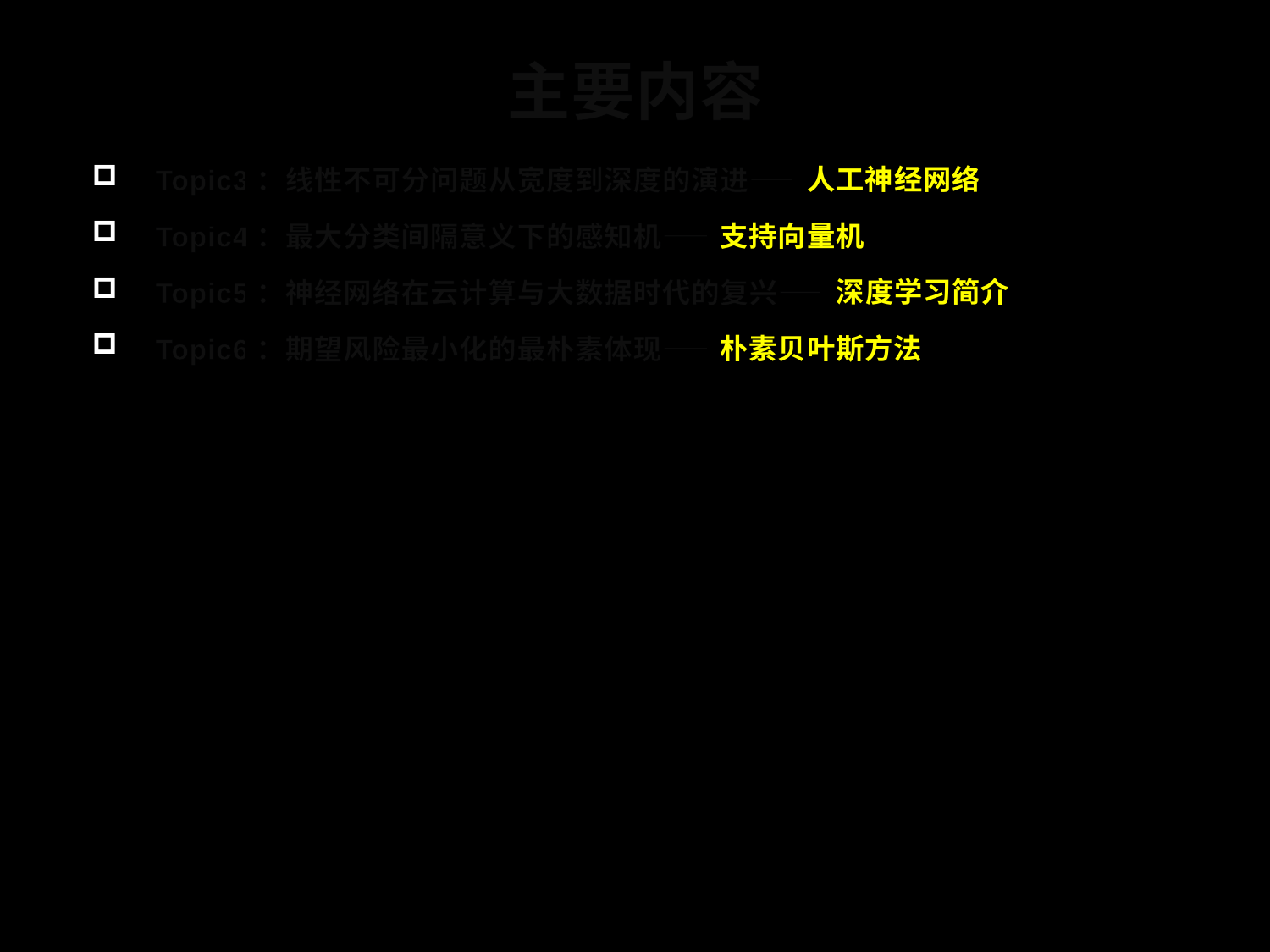

# 主要内容
Topic3：线性不可分问题从宽度到深度的演进——人工神经网络
Topic4：最大分类间隔意义下的感知机——支持向量机
Topic5：神经网络在云计算与大数据时代的复兴——深度学习简介
Topic6：期望风险最小化的最朴素体现——朴素贝叶斯方法